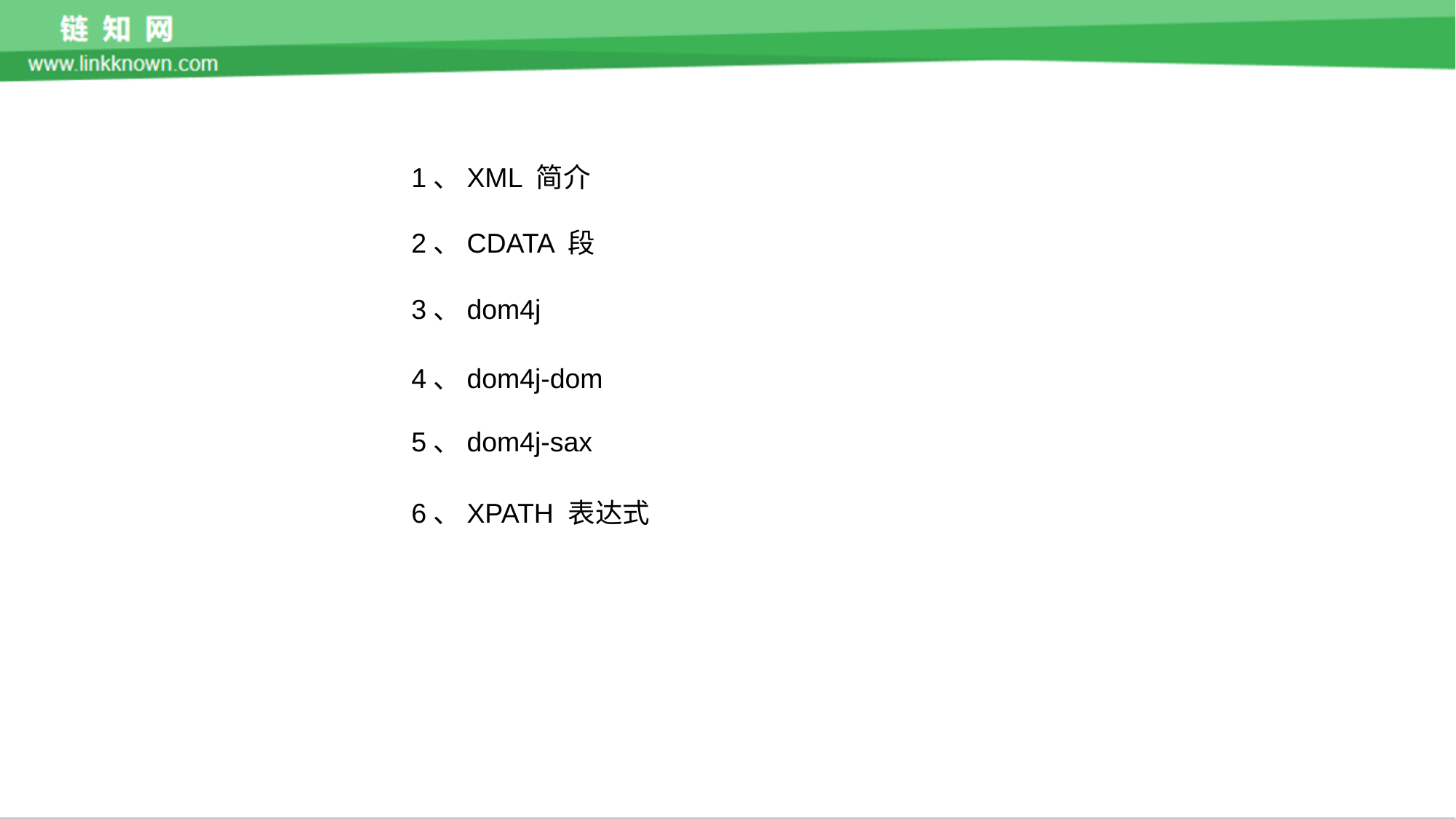

1、XML 简介
2、CDATA 段
3、dom4j
4、dom4j-dom
5、dom4j-sax
6、XPATH 表达式